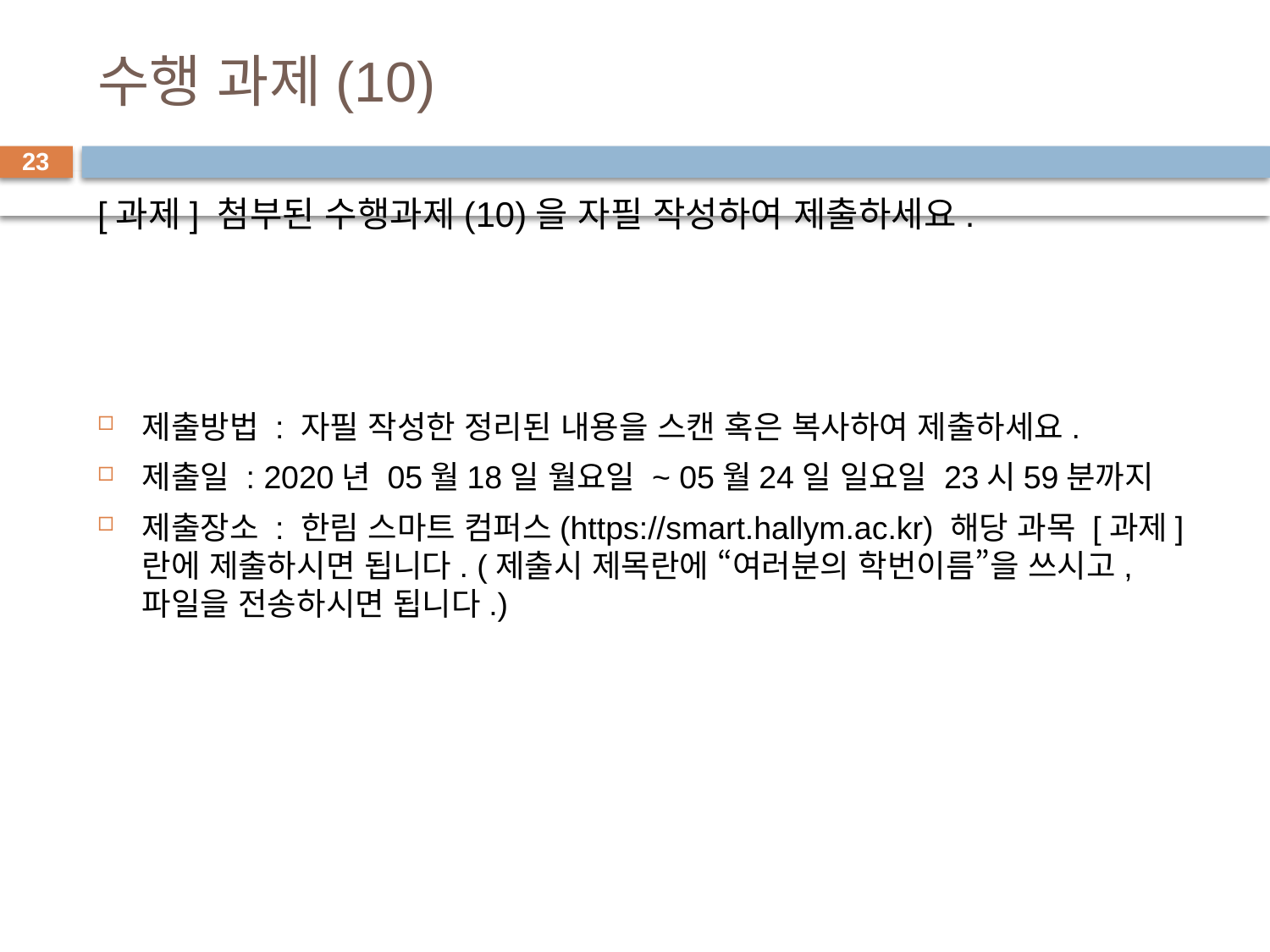

# 수행 과제(10)
23
[과제] 첨부된 수행과제(10)을 자필 작성하여 제출하세요.

제출방법 : 자필 작성한 정리된 내용을 스캔 혹은 복사하여 제출하세요.
제출일 : 2020년 05월18일 월요일 ~ 05월24일 일요일 23시59분까지
제출장소 : 한림 스마트 컴퍼스(https://smart.hallym.ac.kr) 해당 과목 [과제]란에 제출하시면 됩니다. (제출시 제목란에 “여러분의 학번이름”을 쓰시고, 파일을 전송하시면 됩니다.)